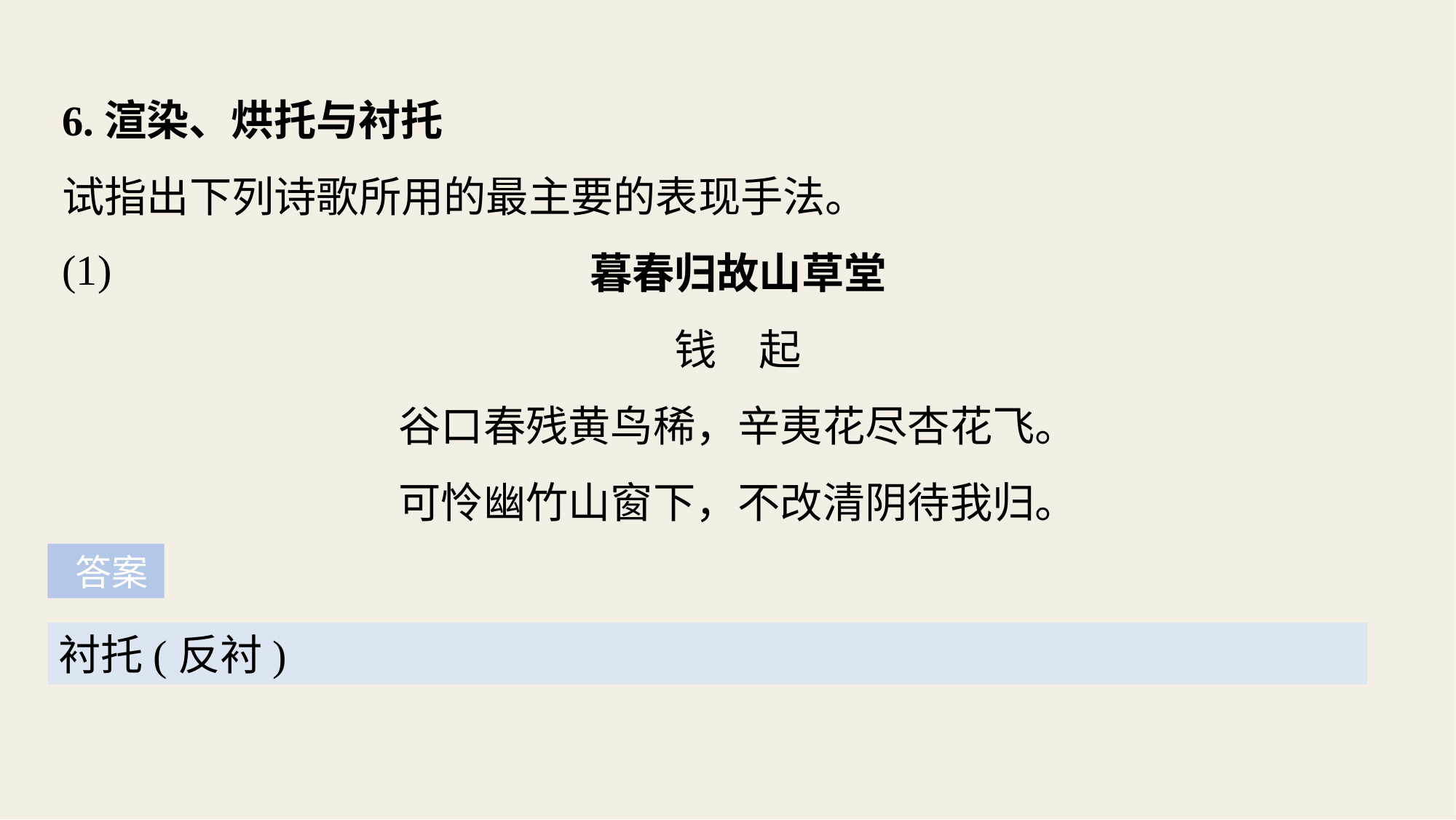

6.渲染、烘托与衬托
试指出下列诗歌所用的最主要的表现手法。
暮春归故山草堂
钱　起
谷口春残黄鸟稀，辛夷花尽杏花飞。
可怜幽竹山窗下，不改清阴待我归。
(1)
 答案
衬托(反衬)